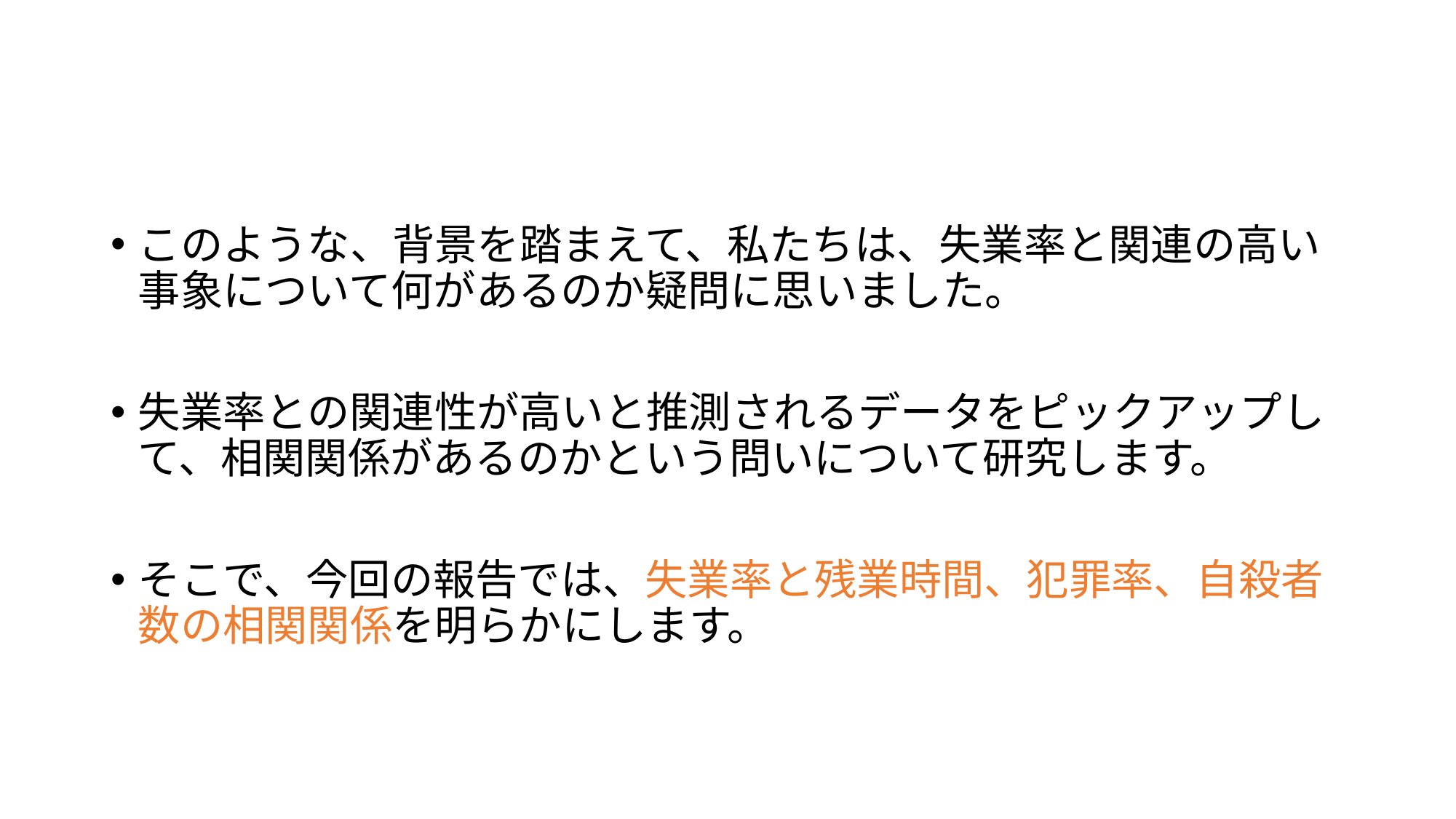

#
このような、背景を踏まえて、私たちは、失業率と関連の高い事象について何があるのか疑問に思いました。

失業率との関連性が高いと推測されるデータをピックアップして、相関関係があるのかという問いについて研究します。

そこで、今回の報告では、失業率と残業時間、犯罪率、自殺者数の相関関係を明らかにします。